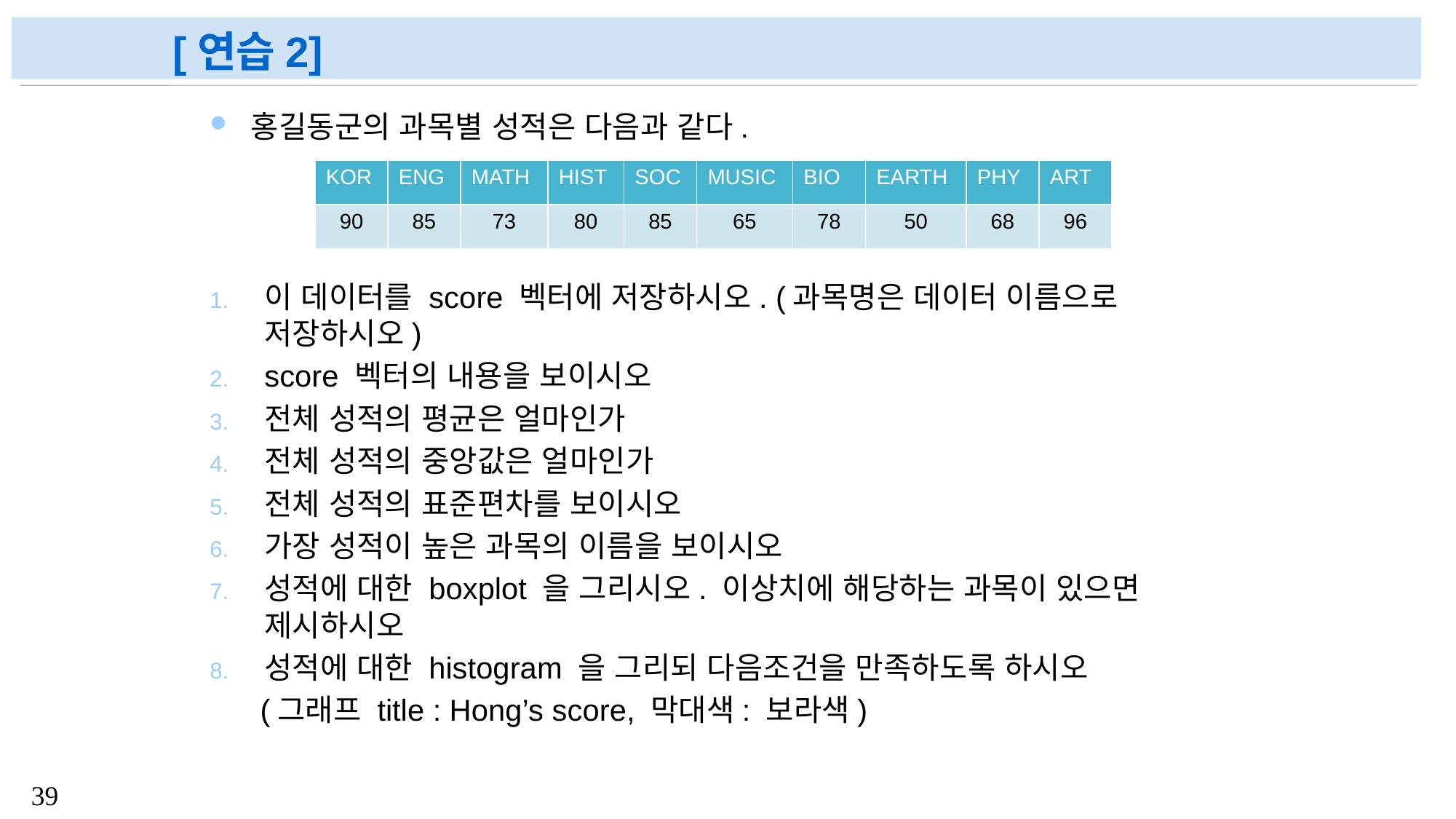

# [연습2]
홍길동군의 과목별 성적은 다음과 같다.

이 데이터를 score 벡터에 저장하시오. (과목명은 데이터 이름으로 저장하시오)
score 벡터의 내용을 보이시오
전체 성적의 평균은 얼마인가
전체 성적의 중앙값은 얼마인가
전체 성적의 표준편차를 보이시오
가장 성적이 높은 과목의 이름을 보이시오
성적에 대한 boxplot 을 그리시오. 이상치에 해당하는 과목이 있으면 제시하시오
성적에 대한 histogram 을 그리되 다음조건을 만족하도록 하시오
      (그래프 title : Hong’s score, 막대색: 보라색)
| KOR | ENG | MATH | HIST | SOC | MUSIC | BIO | EARTH | PHY | ART |
| --- | --- | --- | --- | --- | --- | --- | --- | --- | --- |
| 90 | 85 | 73 | 80 | 85 | 65 | 78 | 50 | 68 | 96 |